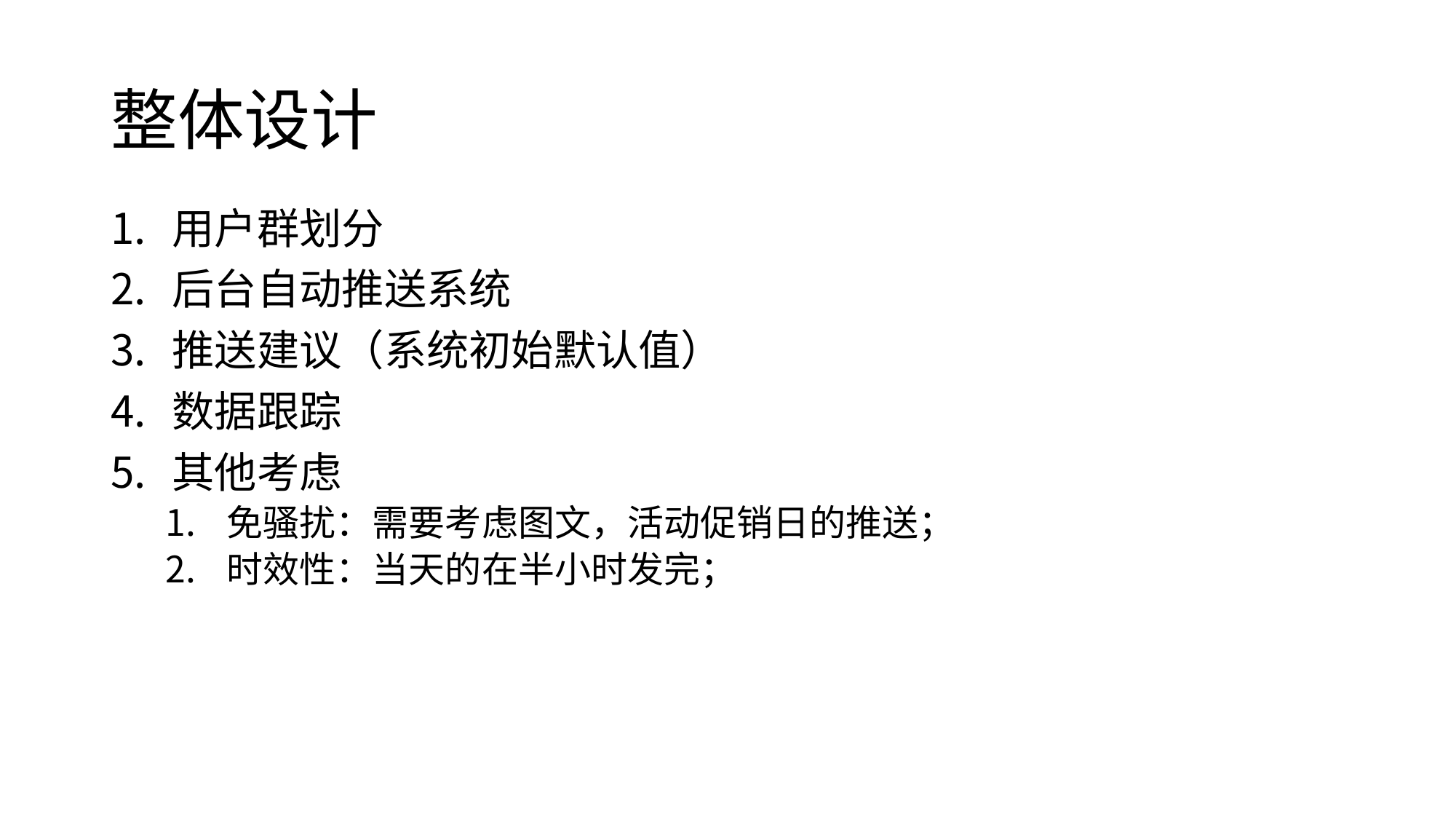

# 整体设计
用户群划分
后台自动推送系统
推送建议（系统初始默认值）
数据跟踪
其他考虑
免骚扰：需要考虑图文，活动促销日的推送；
时效性：当天的在半小时发完；